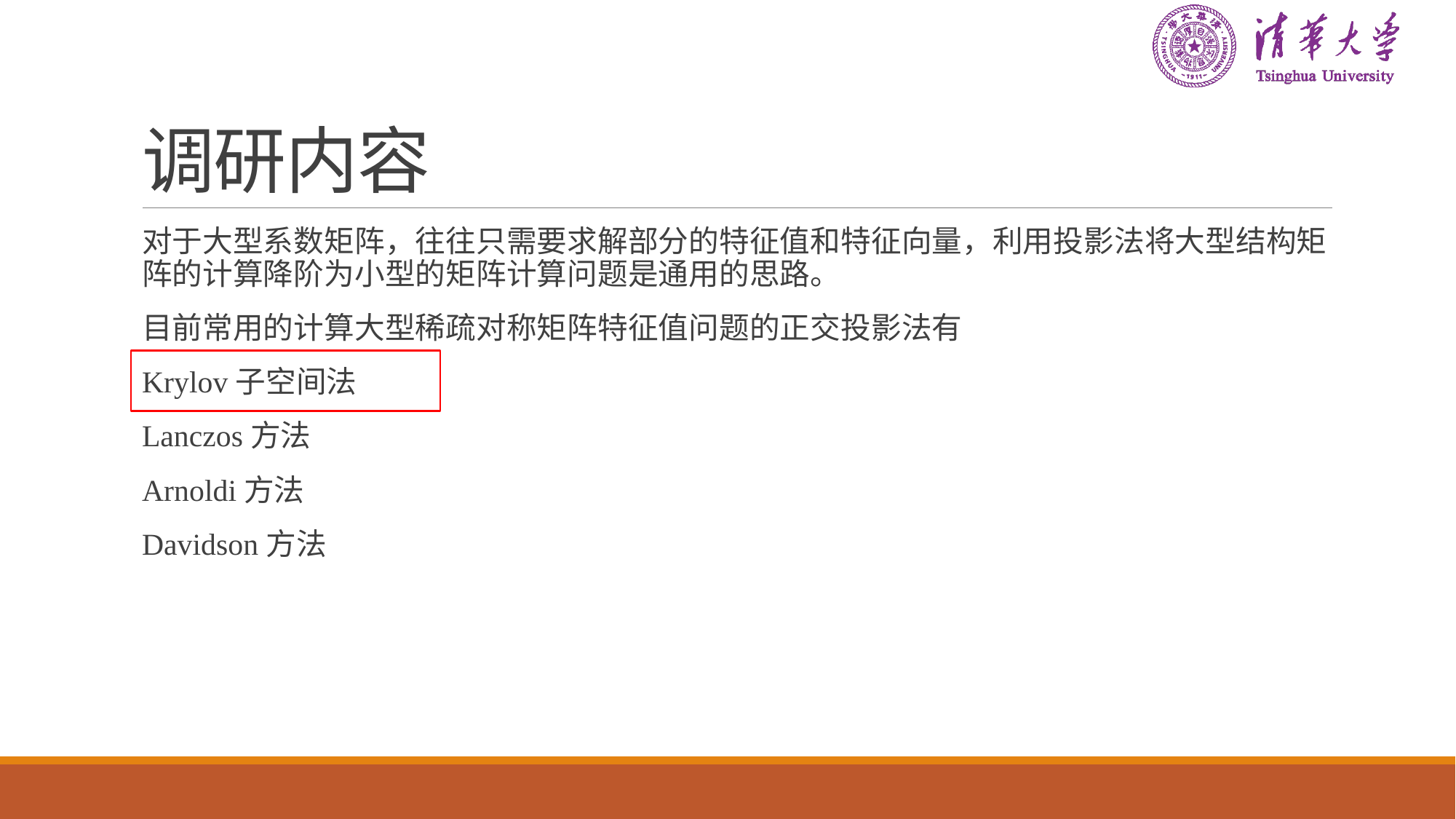

# 调研内容
对于大型系数矩阵，往往只需要求解部分的特征值和特征向量，利用投影法将大型结构矩阵的计算降阶为小型的矩阵计算问题是通用的思路。
目前常用的计算大型稀疏对称矩阵特征值问题的正交投影法有
Krylov子空间法
Lanczos方法
Arnoldi方法
Davidson方法